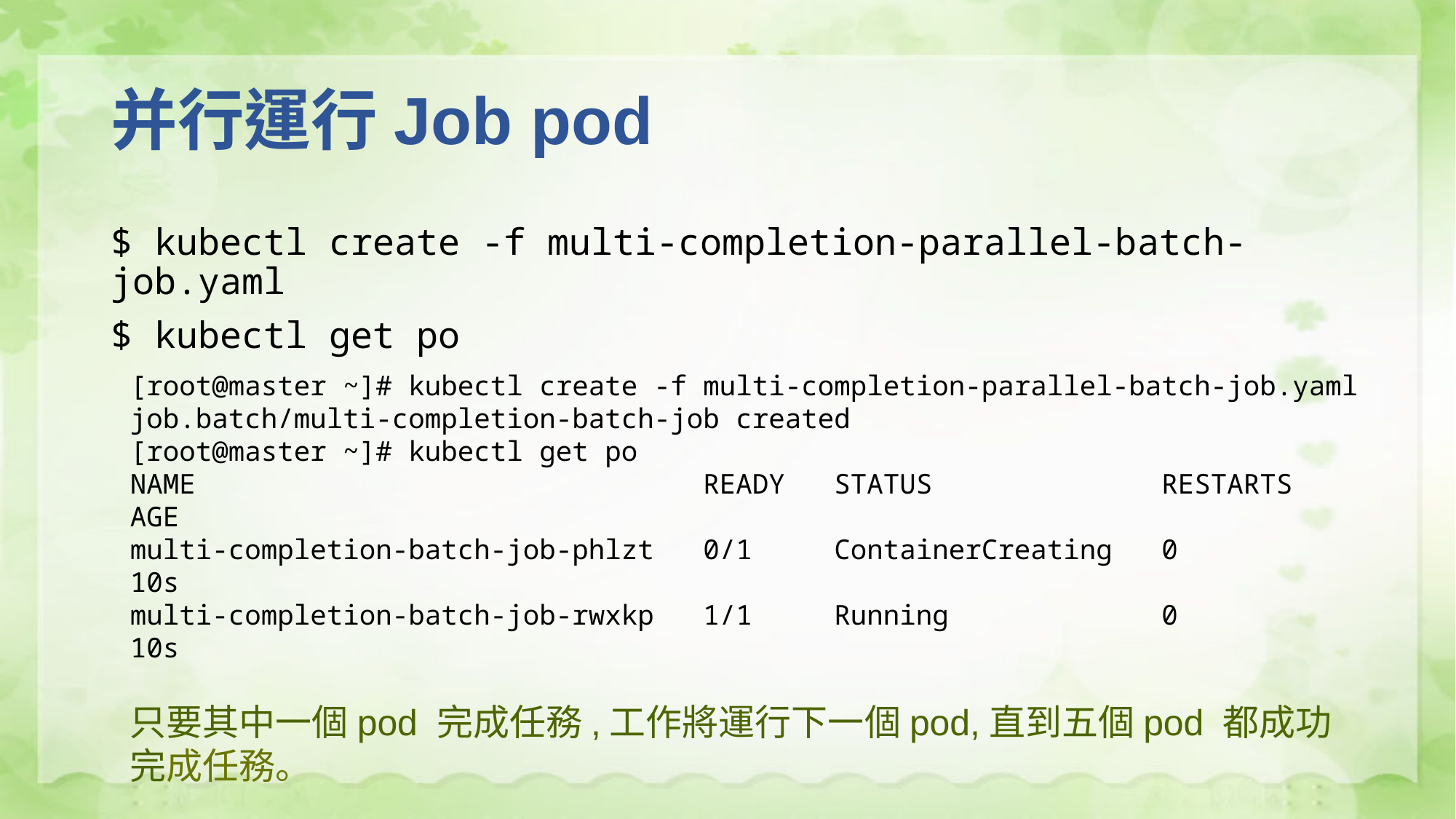

# 并行運行Job pod
$ kubectl create -f multi-completion-parallel-batch-job.yaml
$ kubectl get po

[root@master ~]# kubectl create -f multi-completion-parallel-batch-job.yaml
job.batch/multi-completion-batch-job created
[root@master ~]# kubectl get po
NAME                               READY   STATUS              RESTARTS   AGE
multi-completion-batch-job-phlzt   0/1     ContainerCreating   0          10s
multi-completion-batch-job-rwxkp   1/1     Running             0          10s
只要其中一個pod 完成任務,工作將運行下一個pod,直到五個pod 都成功完成任務。